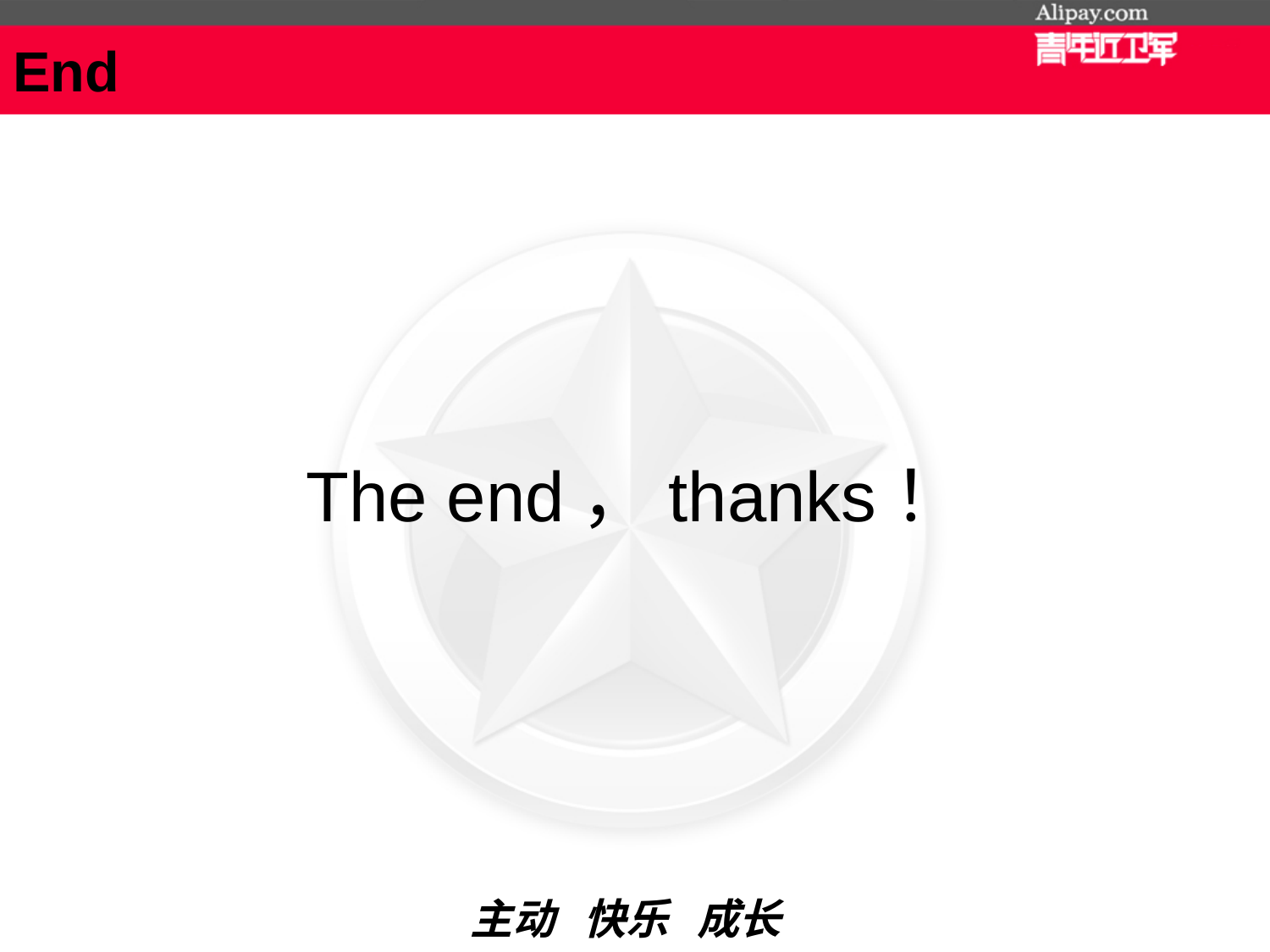

# End

The end，thanks！
主动   快乐   成长